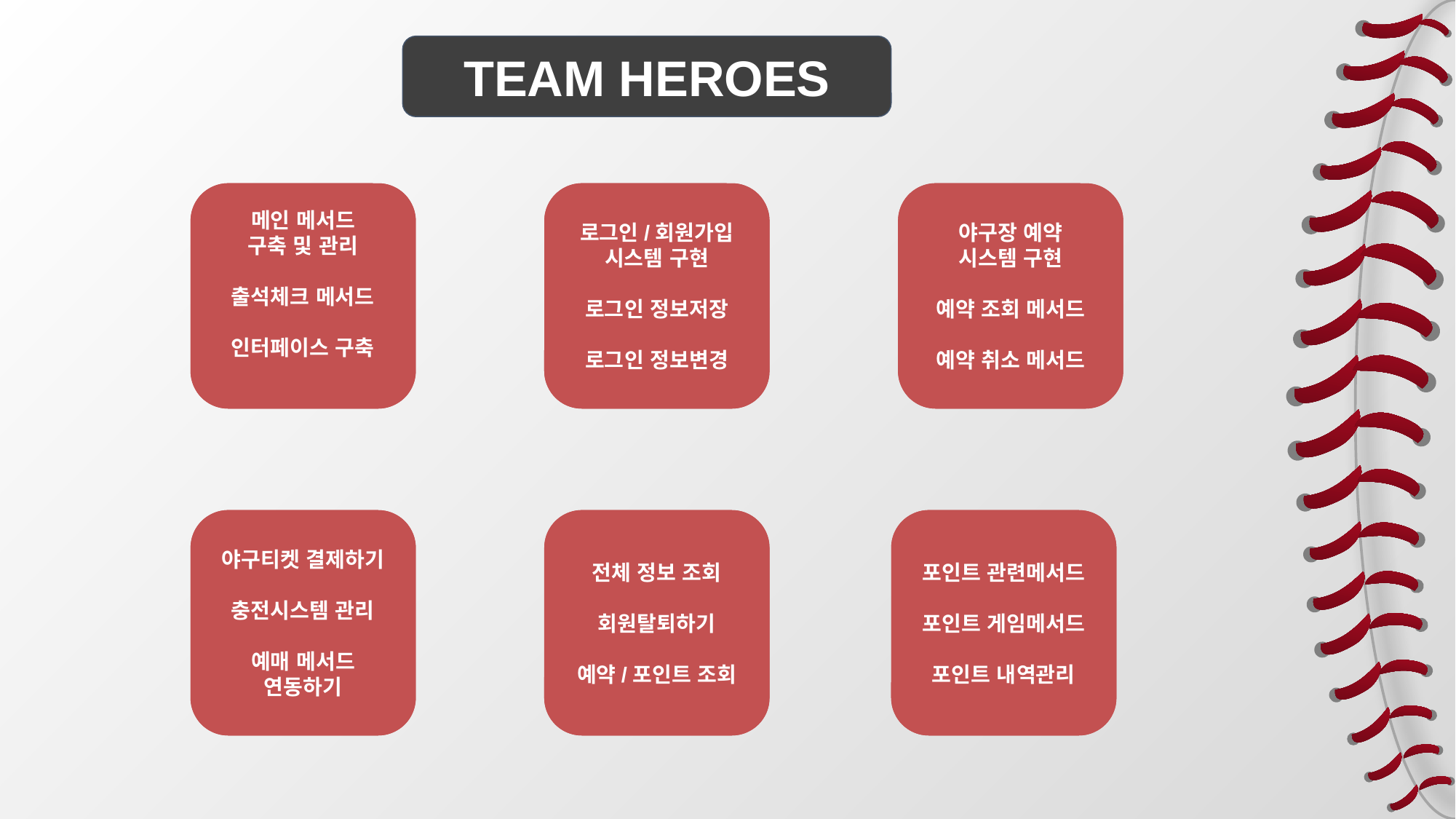

TEAM HEROES

MAIN
PART

최혜인
메인 메서드
구축 및 관리

출석체크 메서드

인터페이스 구축

LOGIN
PART

최정은

로그인/회원가입
시스템 구현

로그인 정보저장

로그인 정보변경

BOOKING
PART

이수진
야구장 예약
시스템 구현

예약 조회 메서드

예약 취소 메서드
PAY
PART

장명지
야구티켓 결제하기

충전시스템 관리

예매 메서드 연동하기
INFO
PART

한주량
전체 정보 조회

회원탈퇴하기

예약/포인트 조회
POINT PART

진효선
포인트 관련메서드

포인트 게임메서드

포인트 내역관리